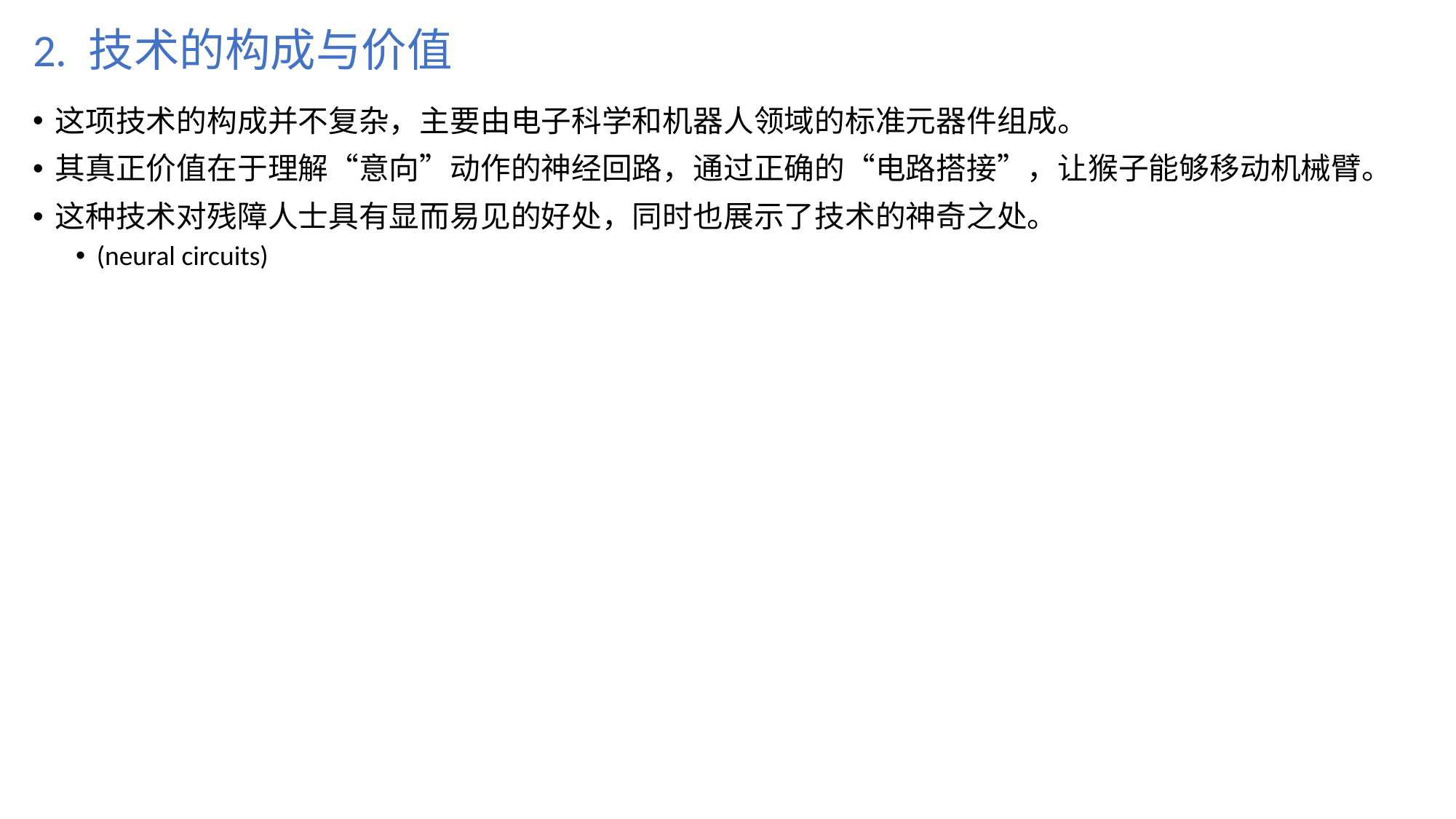

# 2. 技术的构成与价值
这项技术的构成并不复杂，主要由电子科学和机器人领域的标准元器件组成。
其真正价值在于理解“意向”动作的神经回路，通过正确的“电路搭接”，让猴子能够移动机械臂。
这种技术对残障人士具有显而易见的好处，同时也展示了技术的神奇之处。
(neural circuits)